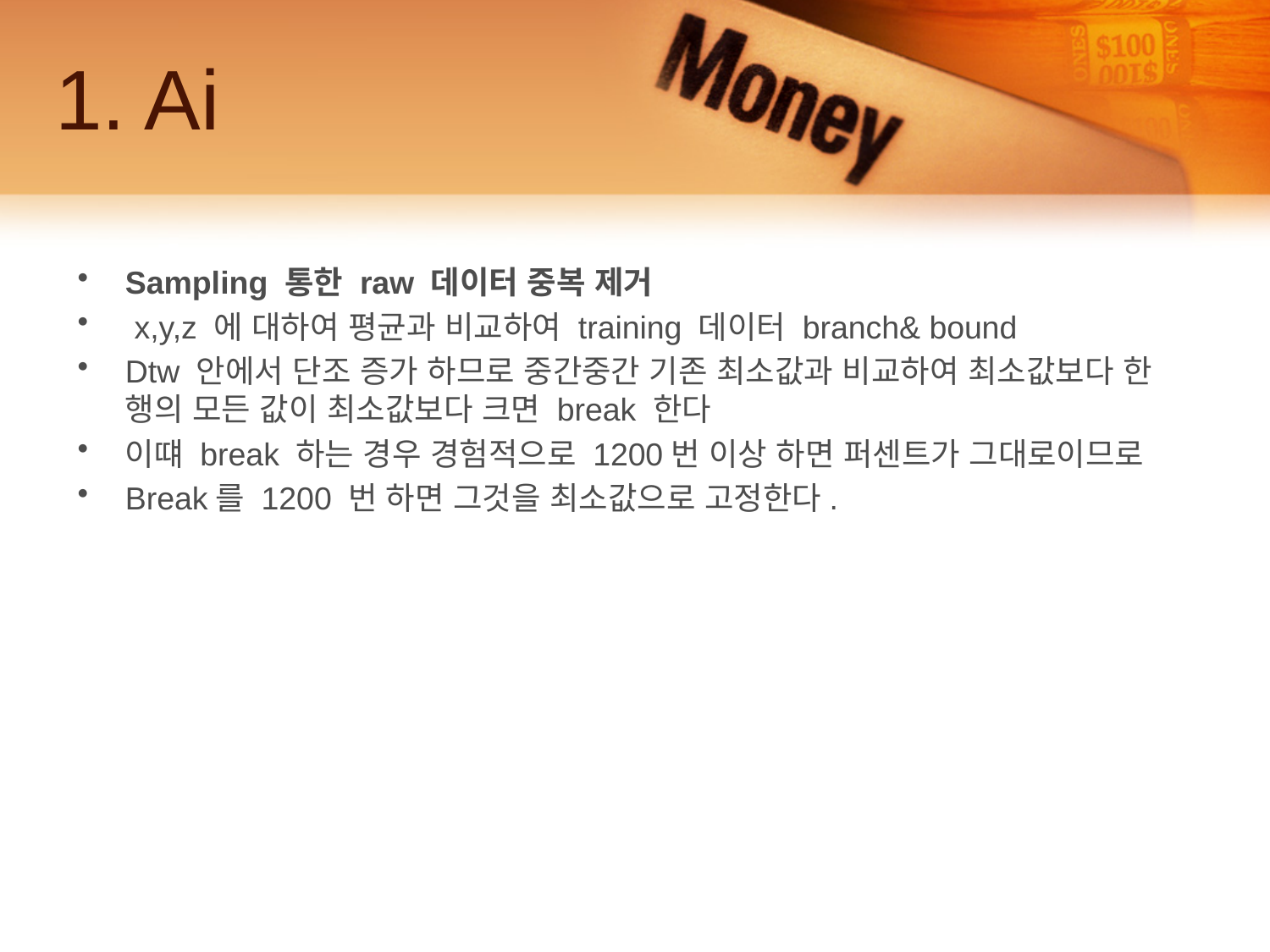

# 1. Ai
Sampling 통한 raw 데이터 중복 제거
 x,y,z 에 대하여 평균과 비교하여 training 데이터 branch& bound
Dtw 안에서 단조 증가 하므로 중간중간 기존 최소값과 비교하여 최소값보다 한 행의 모든 값이 최소값보다 크면 break 한다
이떄 break 하는 경우 경험적으로 1200번 이상 하면 퍼센트가 그대로이므로
Break를 1200 번 하면 그것을 최소값으로 고정한다.